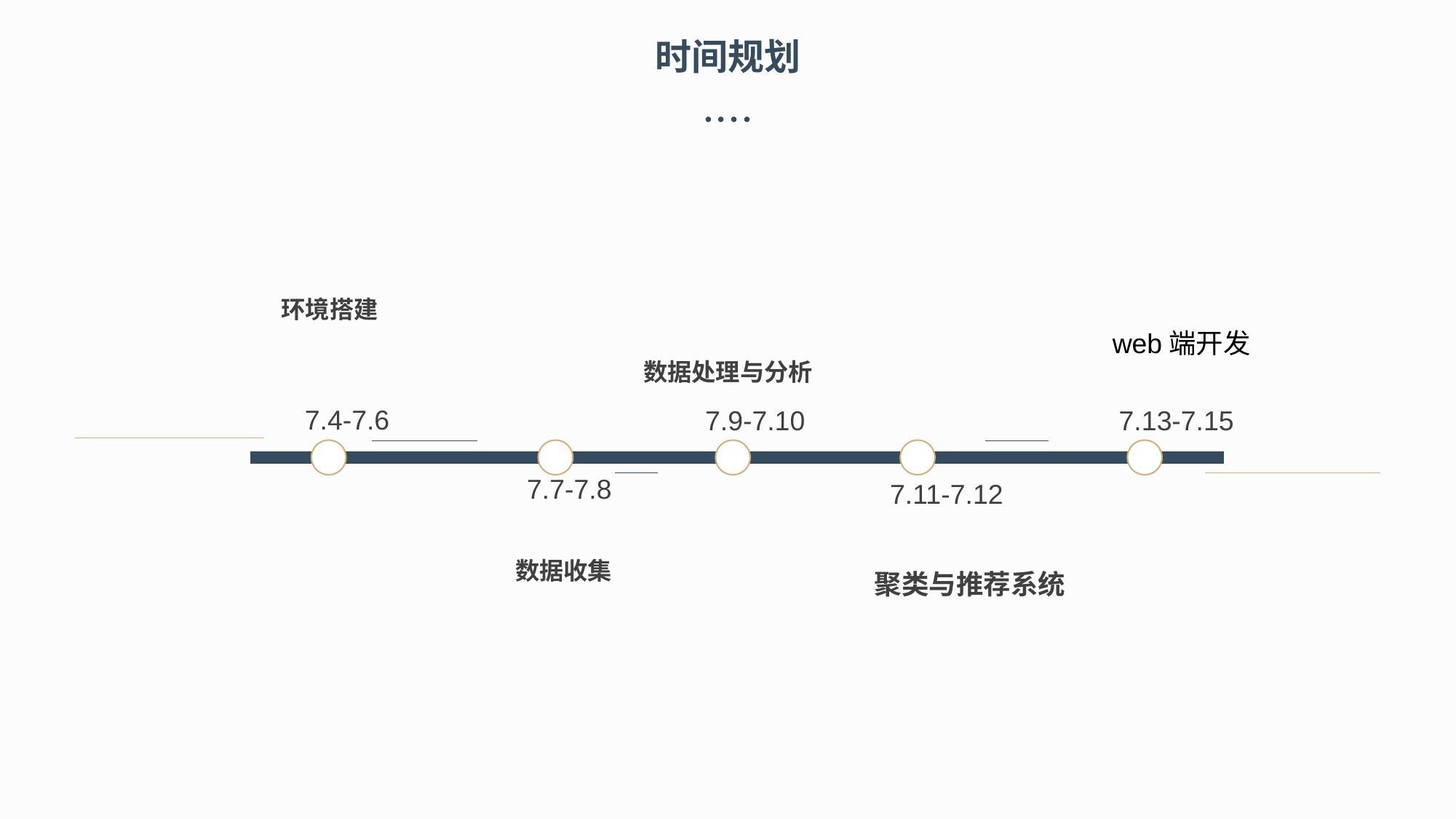

时间规划

环境搭建
web端开发
数据处理与分析
7.4-7.6
7.9-7.10
7.13-7.15

7.7-7.8
7.11-7.12
数据收集
聚类与推荐系统